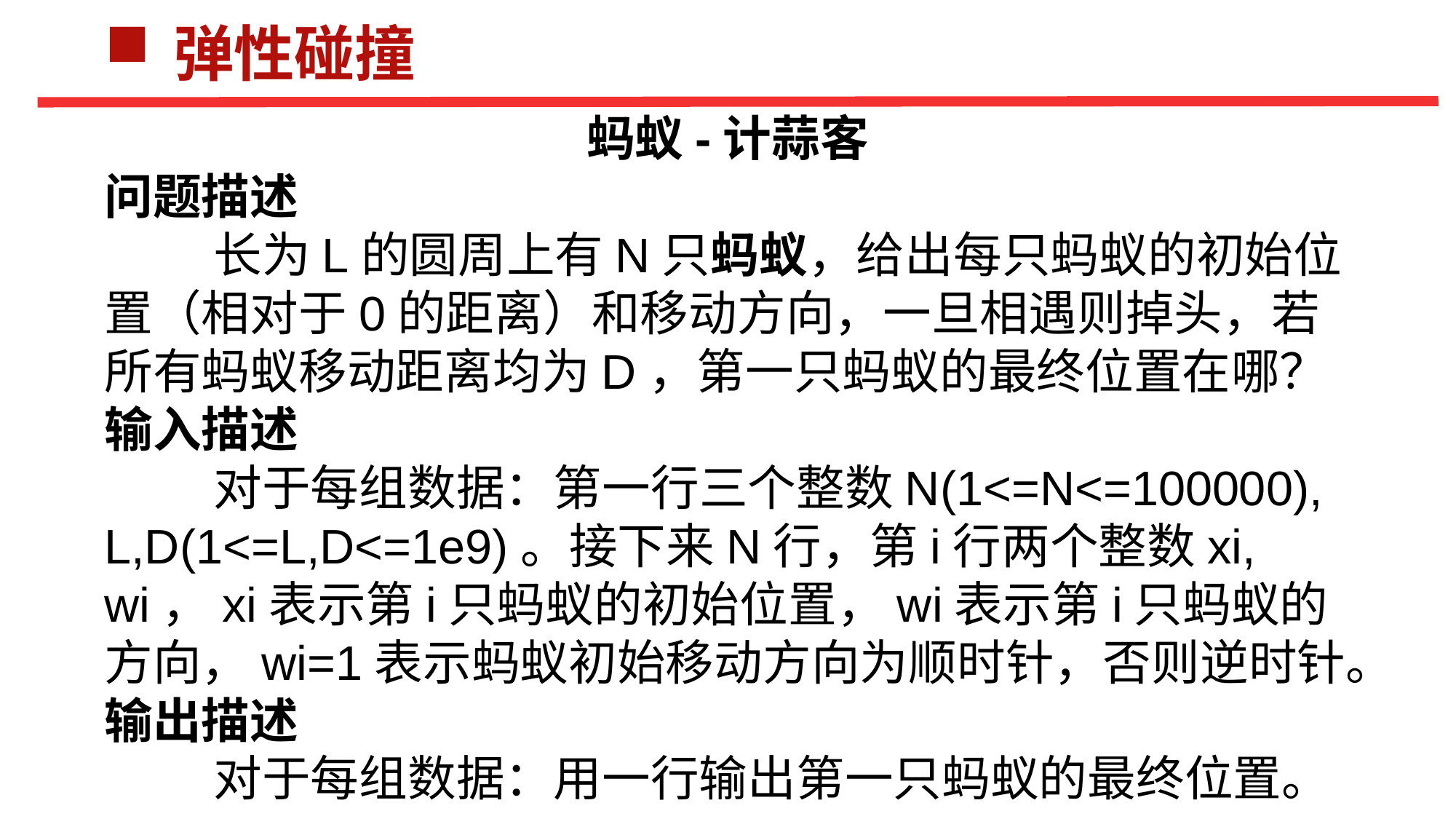

弹性碰撞
蚂蚁-计蒜客
问题描述
	长为L的圆周上有N只蚂蚁，给出每只蚂蚁的初始位置（相对于0的距离）和移动方向，一旦相遇则掉头，若所有蚂蚁移动距离均为D，第一只蚂蚁的最终位置在哪？
输入描述
	对于每组数据：第一行三个整数N(1<=N<=100000), L,D(1<=L,D<=1e9)。接下来N行，第i行两个整数xi, wi，xi表示第i只蚂蚁的初始位置，wi表示第i只蚂蚁的方向，wi=1表示蚂蚁初始移动方向为顺时针，否则逆时针。
输出描述
	对于每组数据：用一行输出第一只蚂蚁的最终位置。